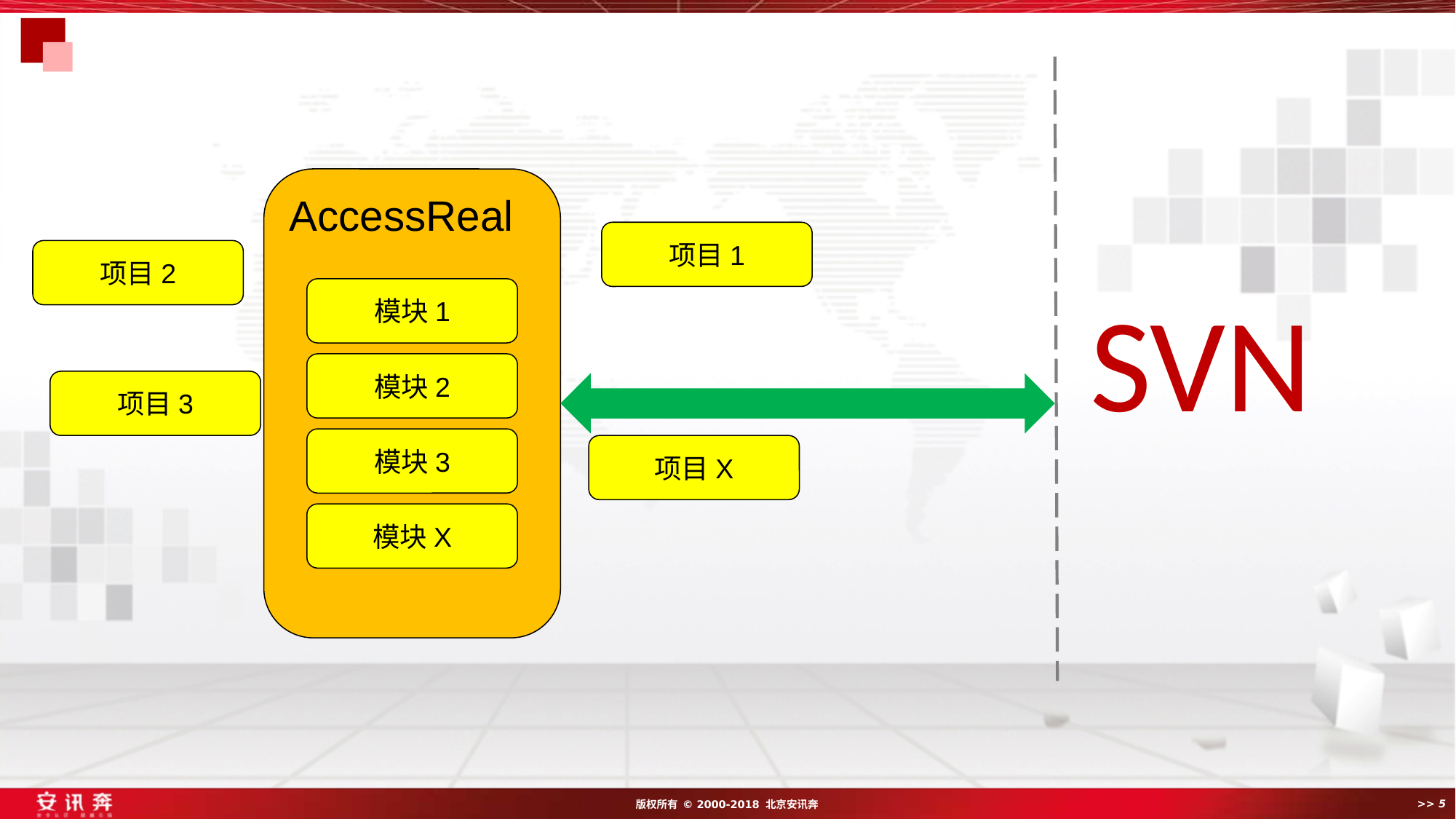

SVN
AccessReal
项目1
项目2
模块1
模块2
模块3
模块X
项目3

项目X